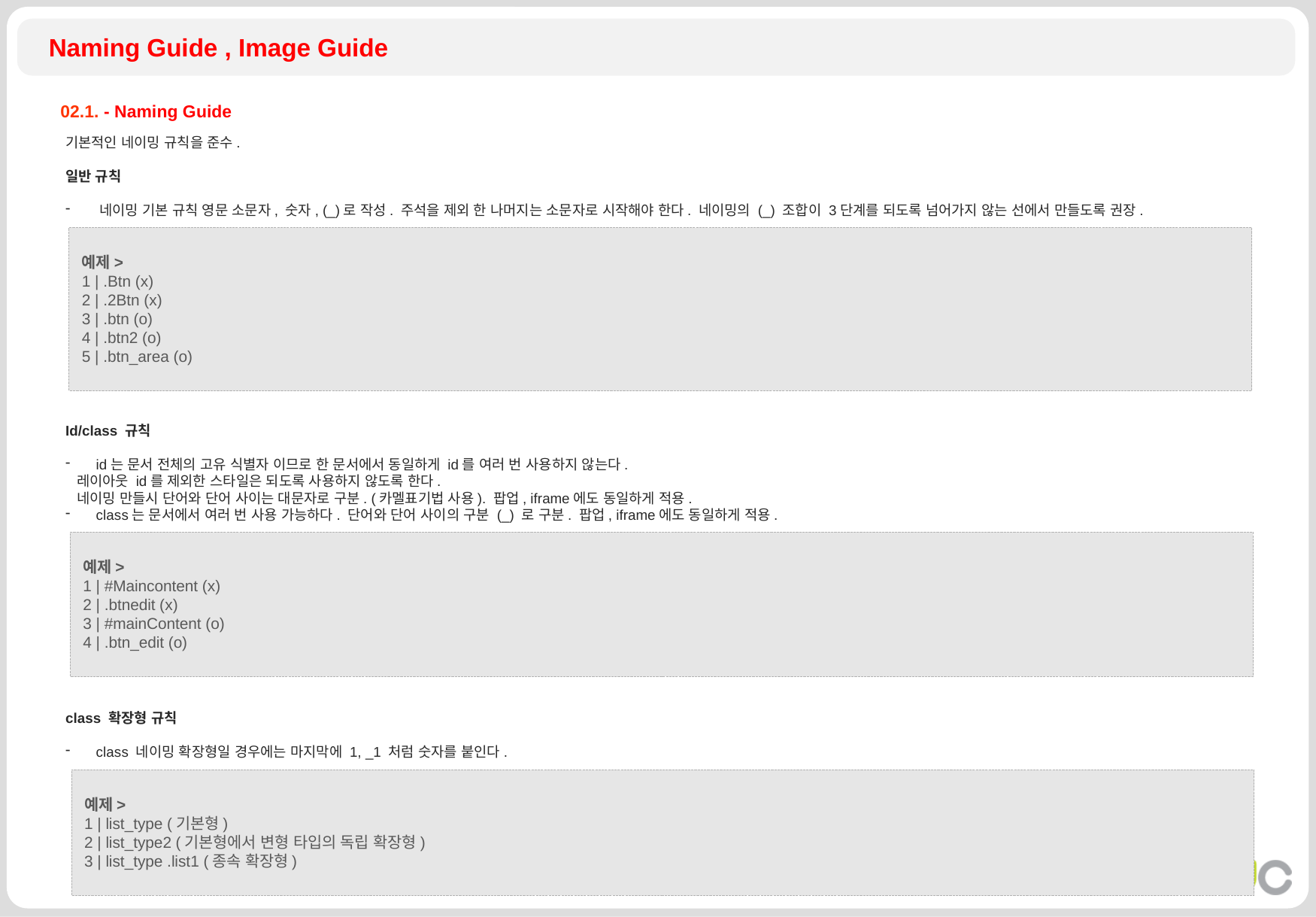

Naming Guide , Image Guide
02.1. - Naming Guide
기본적인 네이밍 규칙을 준수.

일반 규칙

 네이밍 기본 규칙 영문 소문자, 숫자, (_)로 작성. 주석을 제외 한 나머지는 소문자로 시작해야 한다. 네이밍의 (_) 조합이 3단계를 되도록 넘어가지 않는 선에서 만들도록 권장.

Id/class 규칙

 id는 문서 전체의 고유 식별자 이므로 한 문서에서 동일하게 id를 여러 번 사용하지 않는다.
  레이아웃 id를 제외한 스타일은 되도록 사용하지 않도록 한다.
  네이밍 만들시 단어와 단어 사이는 대문자로 구분. (카멜표기법 사용). 팝업, iframe에도 동일하게 적용.
 class는 문서에서 여러 번 사용 가능하다. 단어와 단어 사이의 구분 (_) 로 구분. 팝업, iframe에도 동일하게 적용.

class 확장형 규칙

 class 네이밍 확장형일 경우에는 마지막에 1, _1 처럼 숫자를 붙인다.

예제>
1 | .Btn (x)
2 | .2Btn (x)
3 | .btn (o)
4 | .btn2 (o)
5 | .btn_area (o)

예제>
1 | #Maincontent (x)
2 | .btnedit (x)
3 | #mainContent (o)
4 | .btn_edit (o)

예제>
1 | list_type (기본형)
2 | list_type2 (기본형에서 변형 타입의 독립 확장형)
3 | list_type .list1 (종속 확장형)